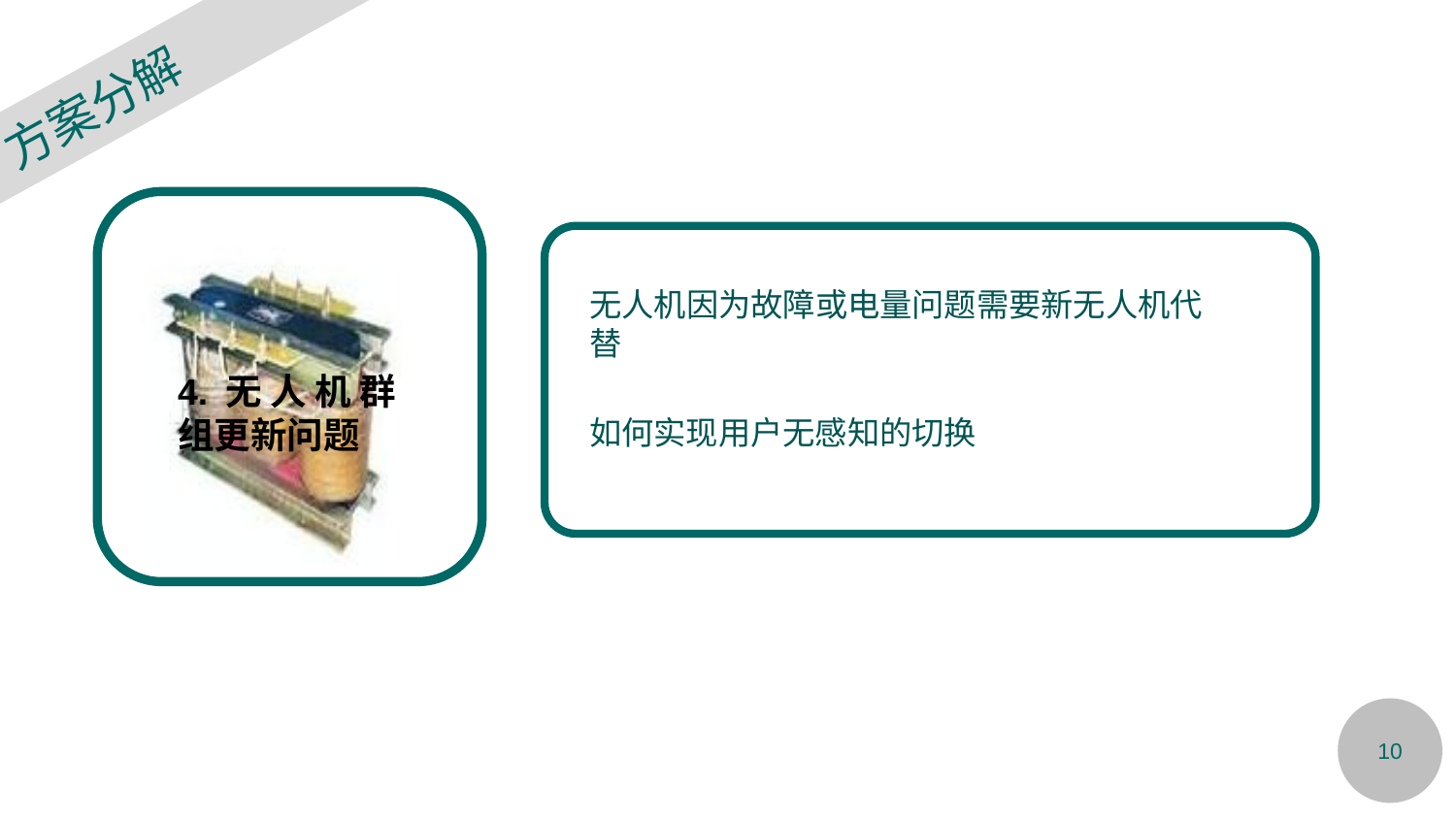

方案分解

无人机因为故障或电量问题需要新无人机代替
如何实现用户无感知的切换
4.无人机群组更新问题
10